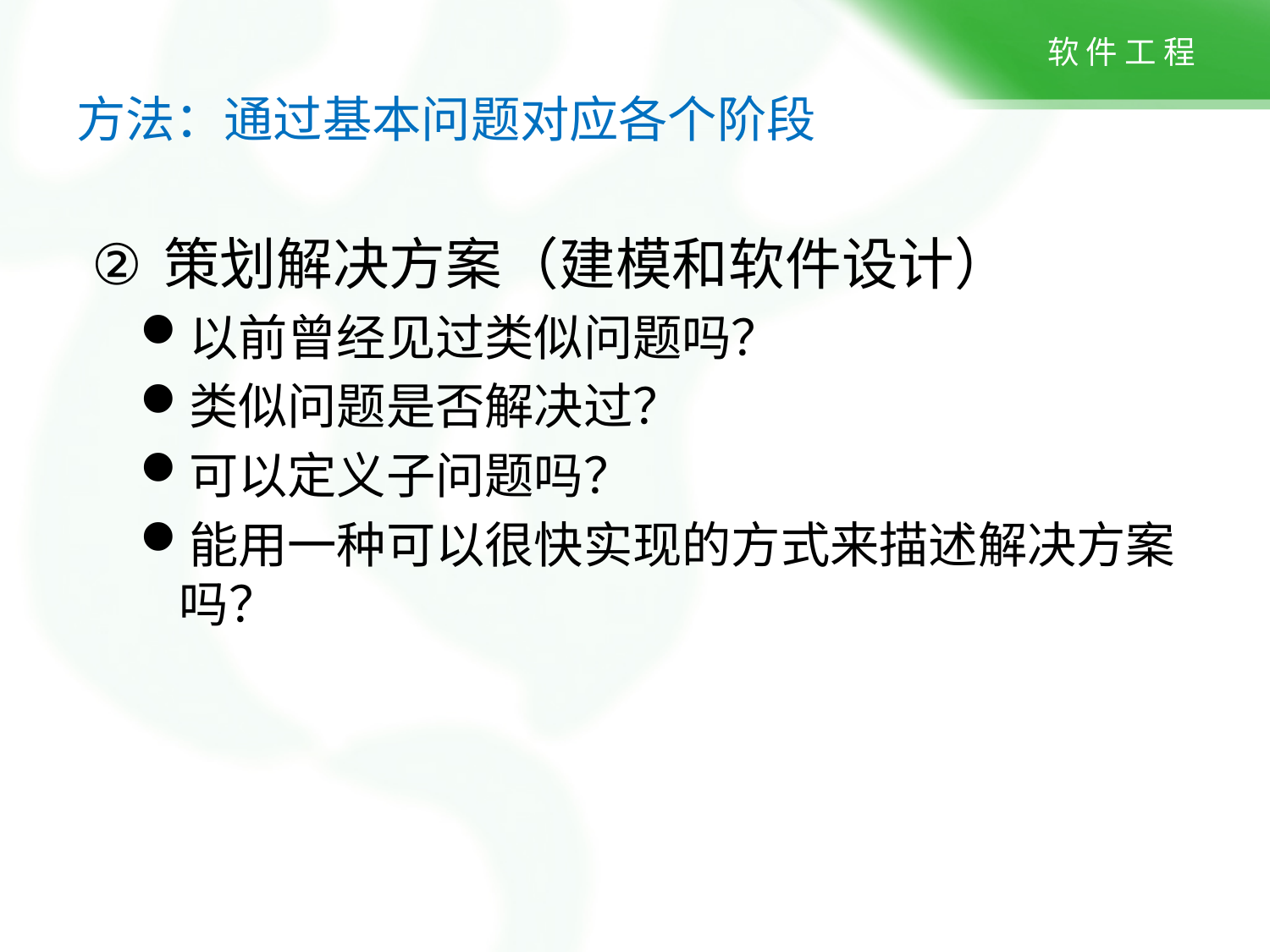

# 方法：通过基本问题对应各个阶段
策划解决方案（建模和软件设计）
以前曾经见过类似问题吗？
类似问题是否解决过？
可以定义子问题吗？
能用一种可以很快实现的方式来描述解决方案吗？